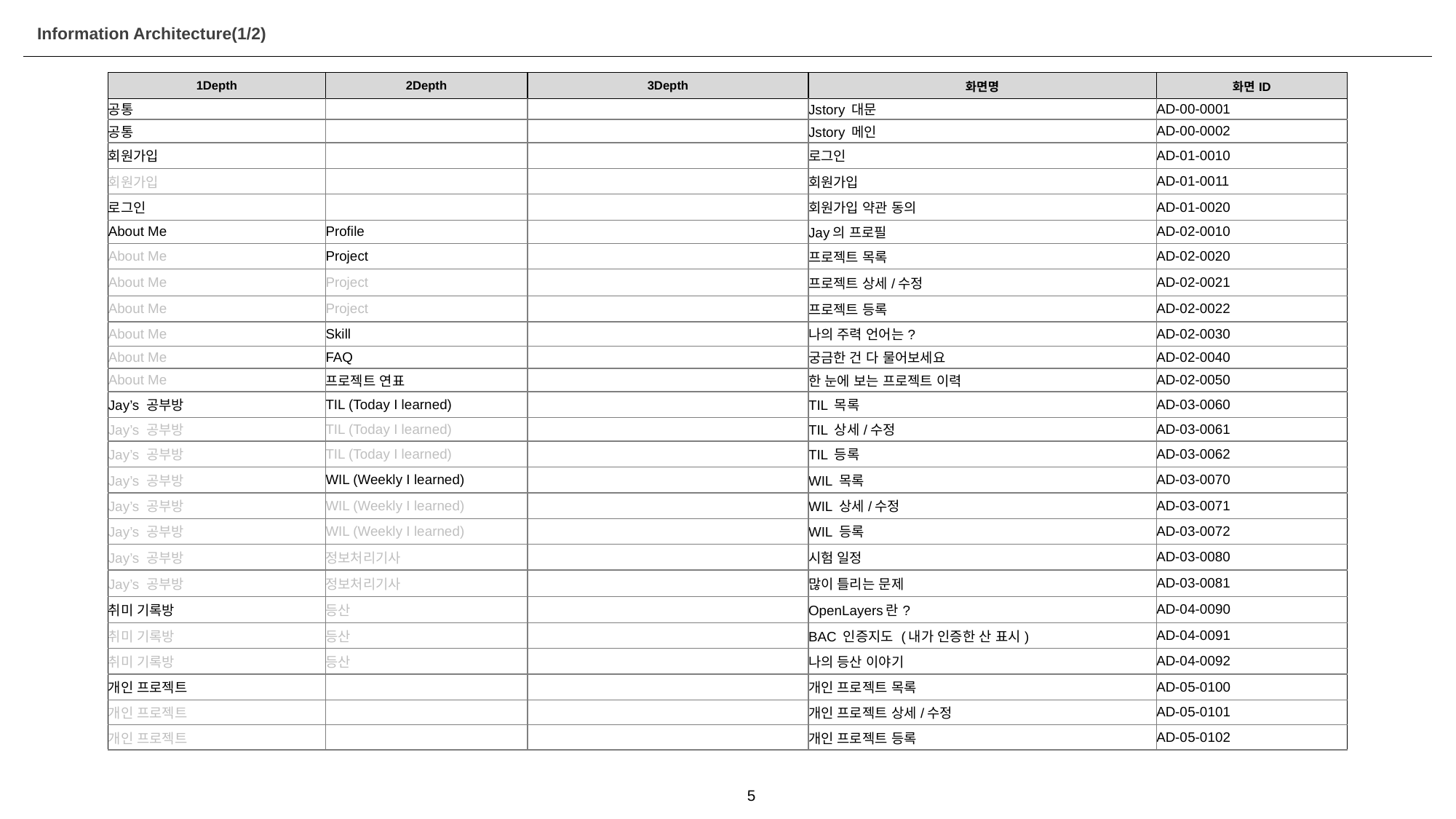

Information Architecture(1/2)
| 1Depth | 2Depth | 3Depth | 화면명 | 화면ID |
| --- | --- | --- | --- | --- |
| 공통 |  |  | Jstory 대문 | AD-00-0001 |
| 공통 |  |  | Jstory 메인 | AD-00-0002 |
| 회원가입 |  |  | 로그인 | AD-01-0010 |
| 회원가입 |  |  | 회원가입 | AD-01-0011 |
| 로그인 |  |  | 회원가입 약관 동의 | AD-01-0020 |
| About Me | Profile |  | Jay의 프로필 | AD-02-0010 |
| About Me | Project |  | 프로젝트 목록 | AD-02-0020 |
| About Me | Project |  | 프로젝트 상세/수정 | AD-02-0021 |
| About Me | Project |  | 프로젝트 등록 | AD-02-0022 |
| About Me | Skill |  | 나의 주력 언어는? | AD-02-0030 |
| About Me | FAQ |  | 궁금한 건 다 물어보세요 | AD-02-0040 |
| About Me | 프로젝트 연표 |  | 한 눈에 보는 프로젝트 이력 | AD-02-0050 |
| Jay’s 공부방 | TIL (Today I learned) |  | TIL 목록 | AD-03-0060 |
| Jay’s 공부방 | TIL (Today I learned) |  | TIL 상세/수정 | AD-03-0061 |
| Jay’s 공부방 | TIL (Today I learned) |  | TIL 등록 | AD-03-0062 |
| Jay’s 공부방 | WIL (Weekly I learned) |  | WIL 목록 | AD-03-0070 |
| Jay’s 공부방 | WIL (Weekly I learned) |  | WIL 상세/수정 | AD-03-0071 |
| Jay’s 공부방 | WIL (Weekly I learned) |  | WIL 등록 | AD-03-0072 |
| Jay’s 공부방 | 정보처리기사 |  | 시험 일정 | AD-03-0080 |
| Jay’s 공부방 | 정보처리기사 |  | 많이 틀리는 문제 | AD-03-0081 |
| 취미 기록방 | 등산 |  | OpenLayers란? | AD-04-0090 |
| 취미 기록방 | 등산 |  | BAC 인증지도 (내가 인증한 산 표시) | AD-04-0091 |
| 취미 기록방 | 등산 |  | 나의 등산 이야기 | AD-04-0092 |
| 개인 프로젝트 |  |  | 개인 프로젝트 목록 | AD-05-0100 |
| 개인 프로젝트 |  |  | 개인 프로젝트 상세/수정 | AD-05-0101 |
| 개인 프로젝트 |  |  | 개인 프로젝트 등록 | AD-05-0102 |